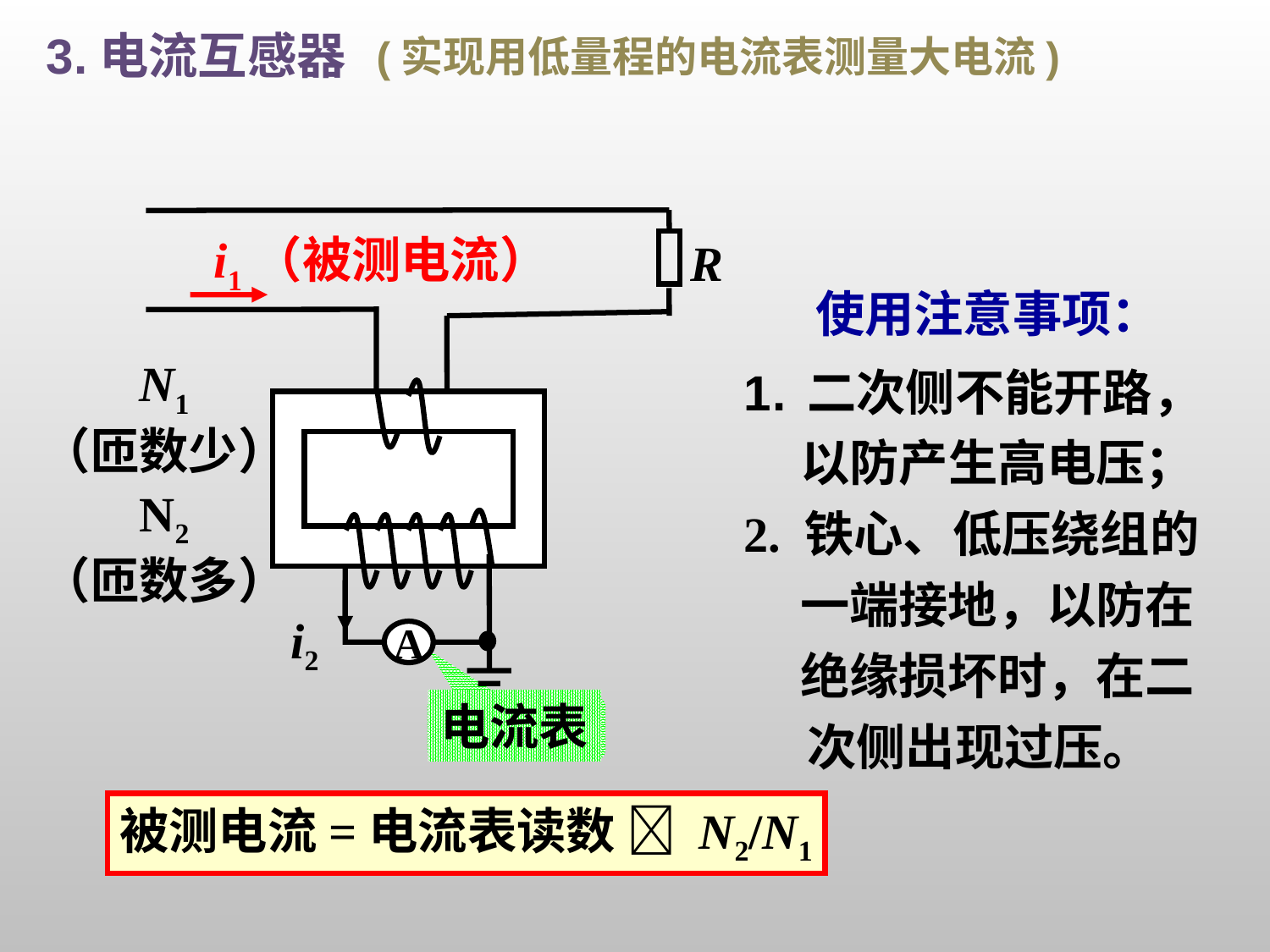

(实现用低量程的电流表测量大电流)
3.电流互感器

i1
（被测电流）
R

N1
（匝数少）

N2
（匝数多）

i2
A

使用注意事项：
二次侧不能开路，
    以防产生高电压；
2. 铁心、低压绕组的
    一端接地，以防在
    绝缘损坏时，在二次侧出现过压。
电流表

被测电流=电流表读数 × N2/N1